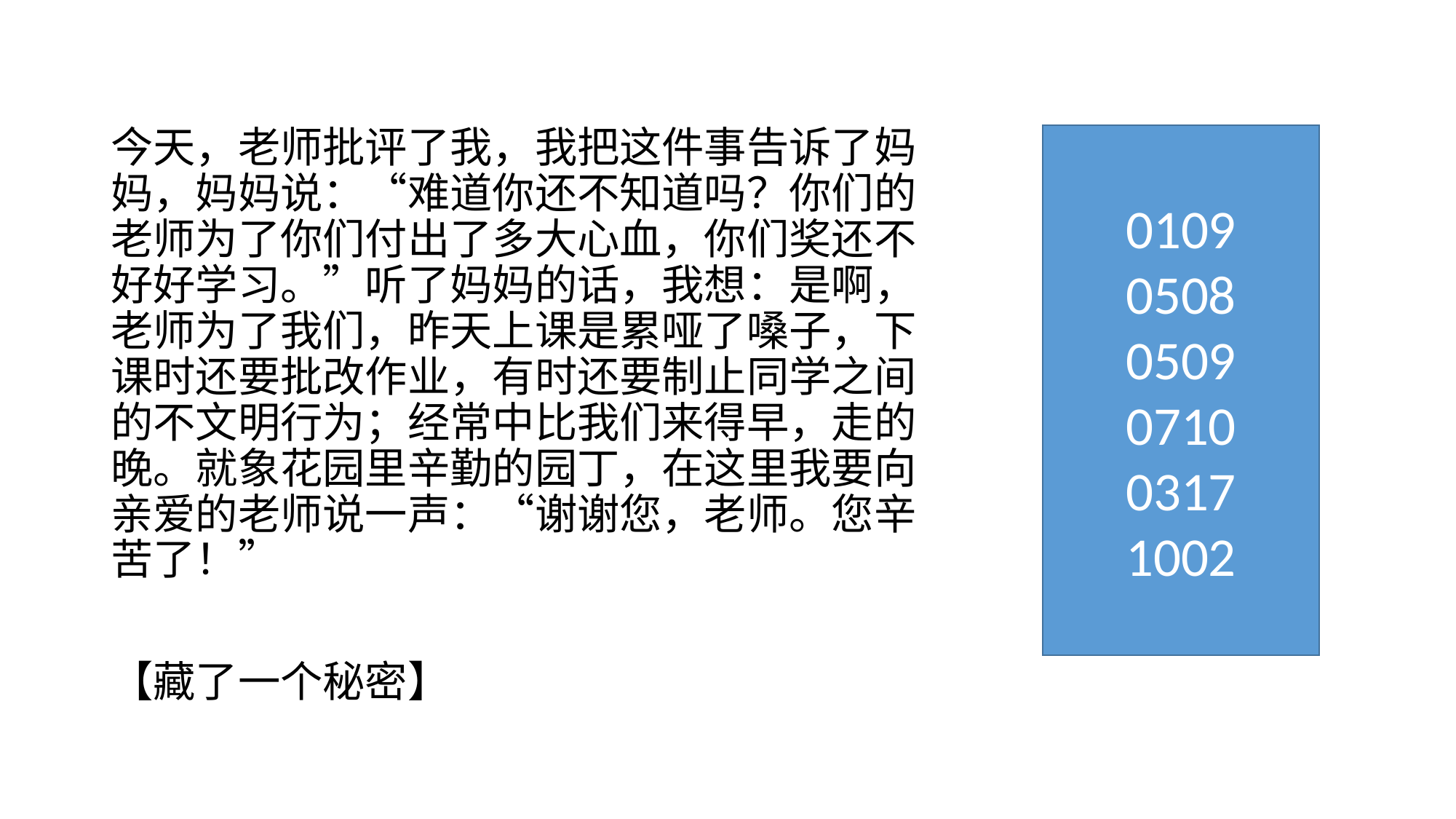

今天，老师批评了我，我把这件事告诉了妈妈，妈妈说：“难道你还不知道吗？你们的老师为了你们付出了多大心血，你们奖还不好好学习。”听了妈妈的话，我想：是啊，老师为了我们，昨天上课是累哑了嗓子，下课时还要批改作业，有时还要制止同学之间的不文明行为；经常中比我们来得早，走的晚。就象花园里辛勤的园丁，在这里我要向亲爱的老师说一声：“谢谢您，老师。您辛苦了！”

【藏了一个秘密】
0109
0508
0509
0710
0317
1002